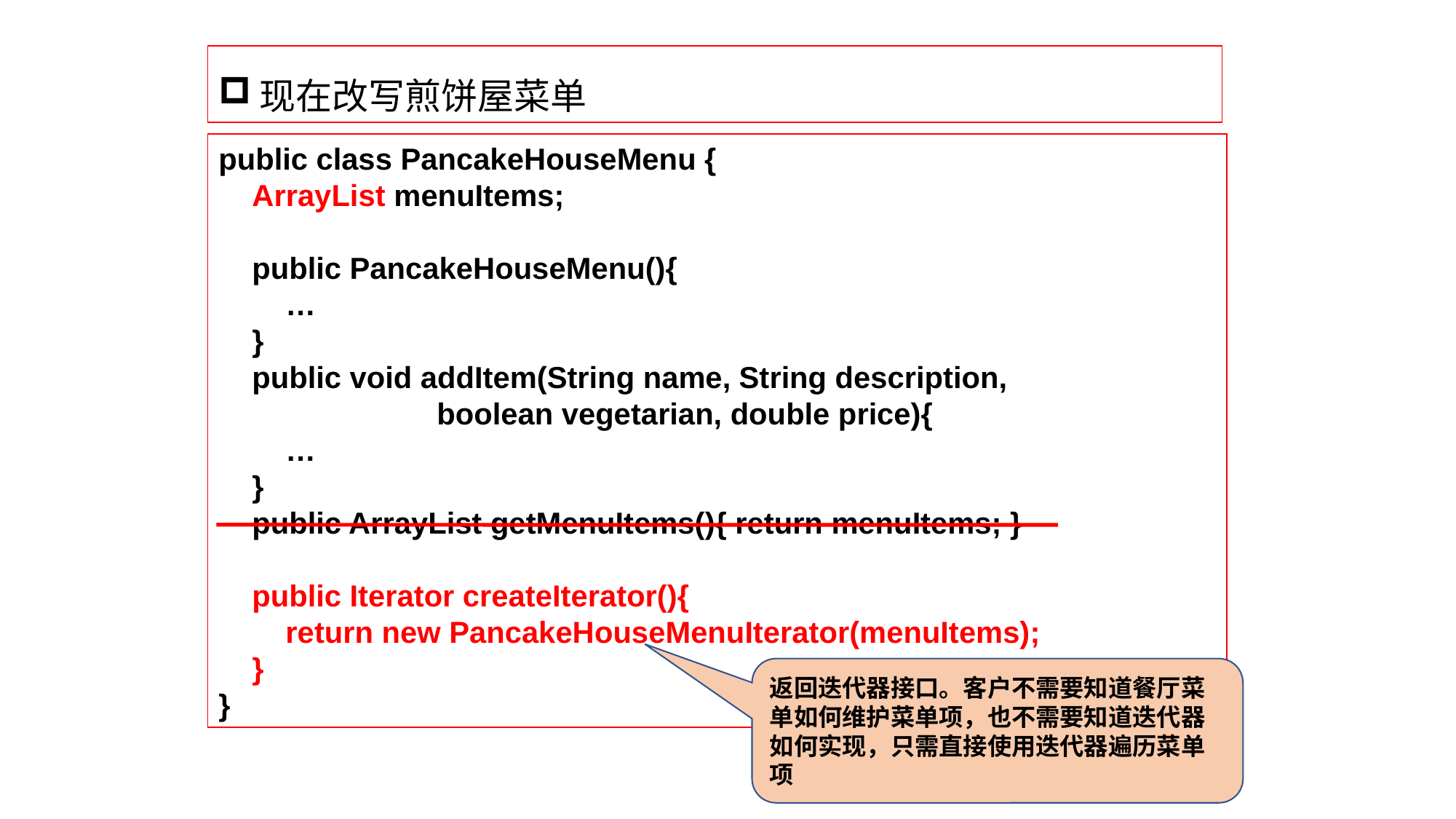

现在改写煎饼屋菜单
public class PancakeHouseMenu {
    ArrayList menuItems;

    public PancakeHouseMenu(){
        …
    }
    public void addItem(String name, String description,
		boolean vegetarian, double price){
        …
    }
    public ArrayList getMenuItems(){ return menuItems; }

    public Iterator createIterator(){
        return new PancakeHouseMenuIterator(menuItems);
    }
}
返回迭代器接口。客户不需要知道餐厅菜单如何维护菜单项，也不需要知道迭代器如何实现，只需直接使用迭代器遍历菜单项
192